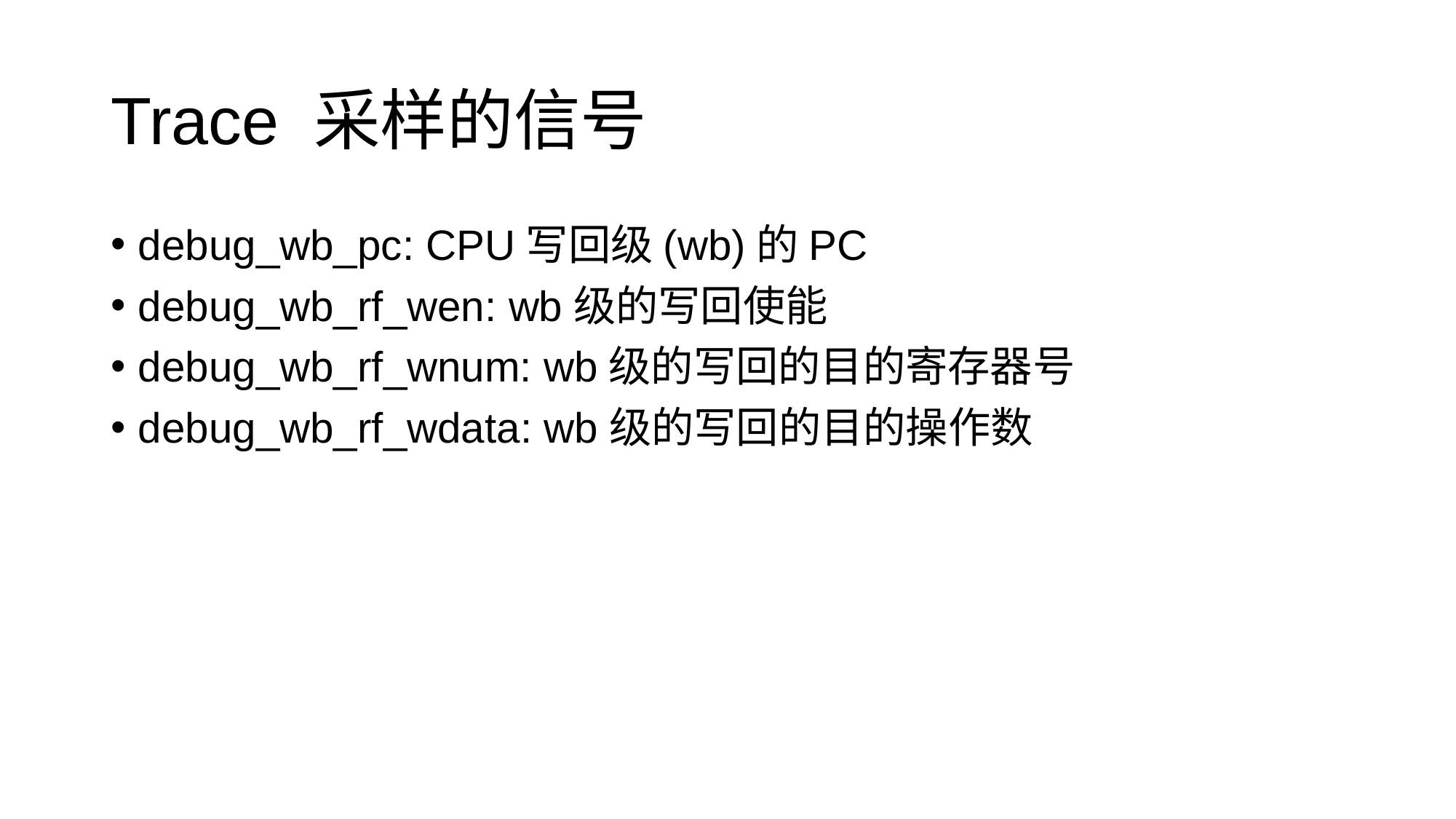

# Trace 采样的信号
debug_wb_pc: CPU写回级(wb)的PC
debug_wb_rf_wen: wb级的写回使能
debug_wb_rf_wnum: wb级的写回的目的寄存器号
debug_wb_rf_wdata: wb级的写回的目的操作数